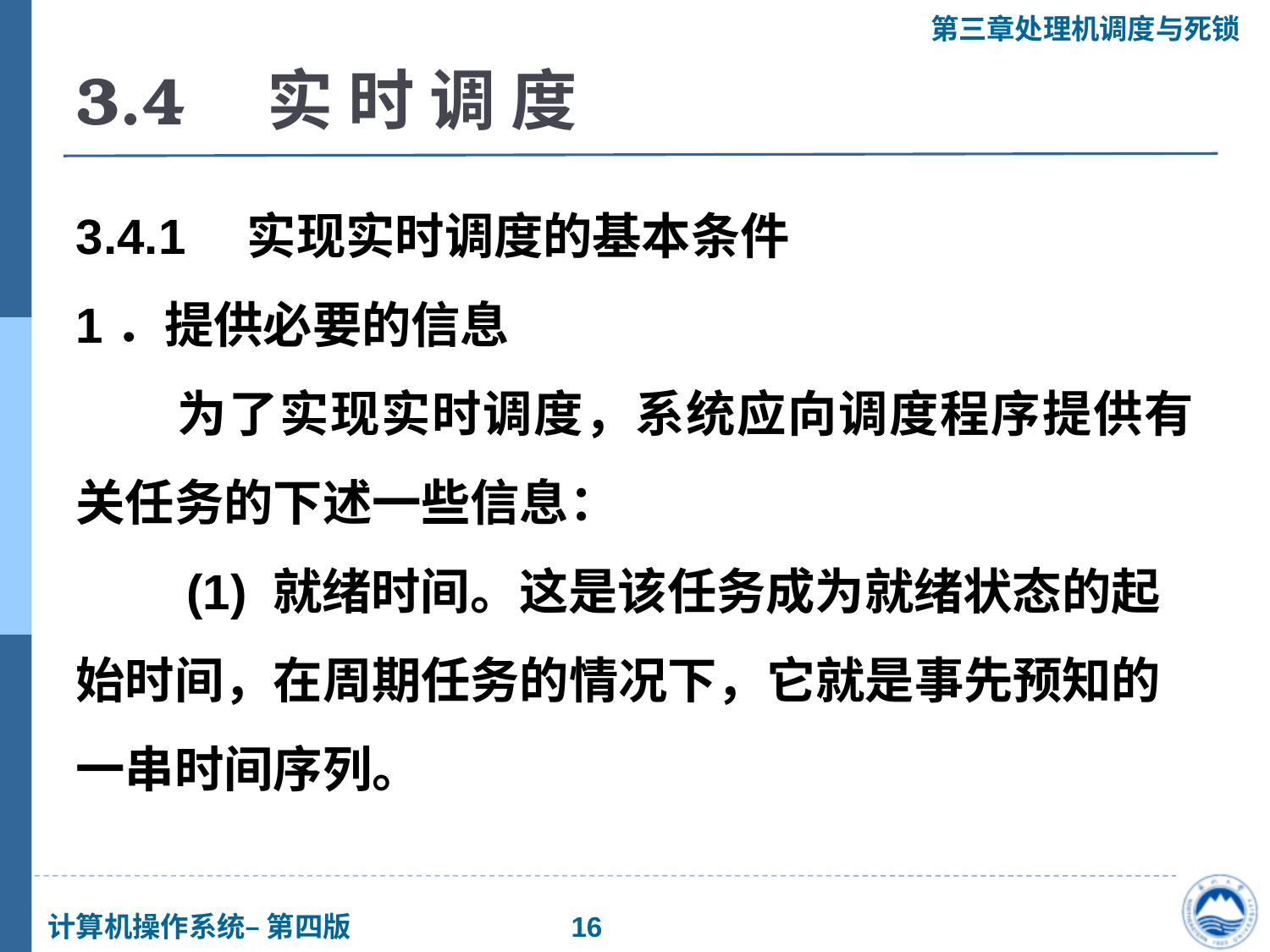

# 3.4　实 时 调 度
3.4.1　实现实时调度的基本条件
1．提供必要的信息
　　为了实现实时调度，系统应向调度程序提供有关任务的下述一些信息：
　　(1) 就绪时间。这是该任务成为就绪状态的起始时间，在周期任务的情况下，它就是事先预知的一串时间序列。